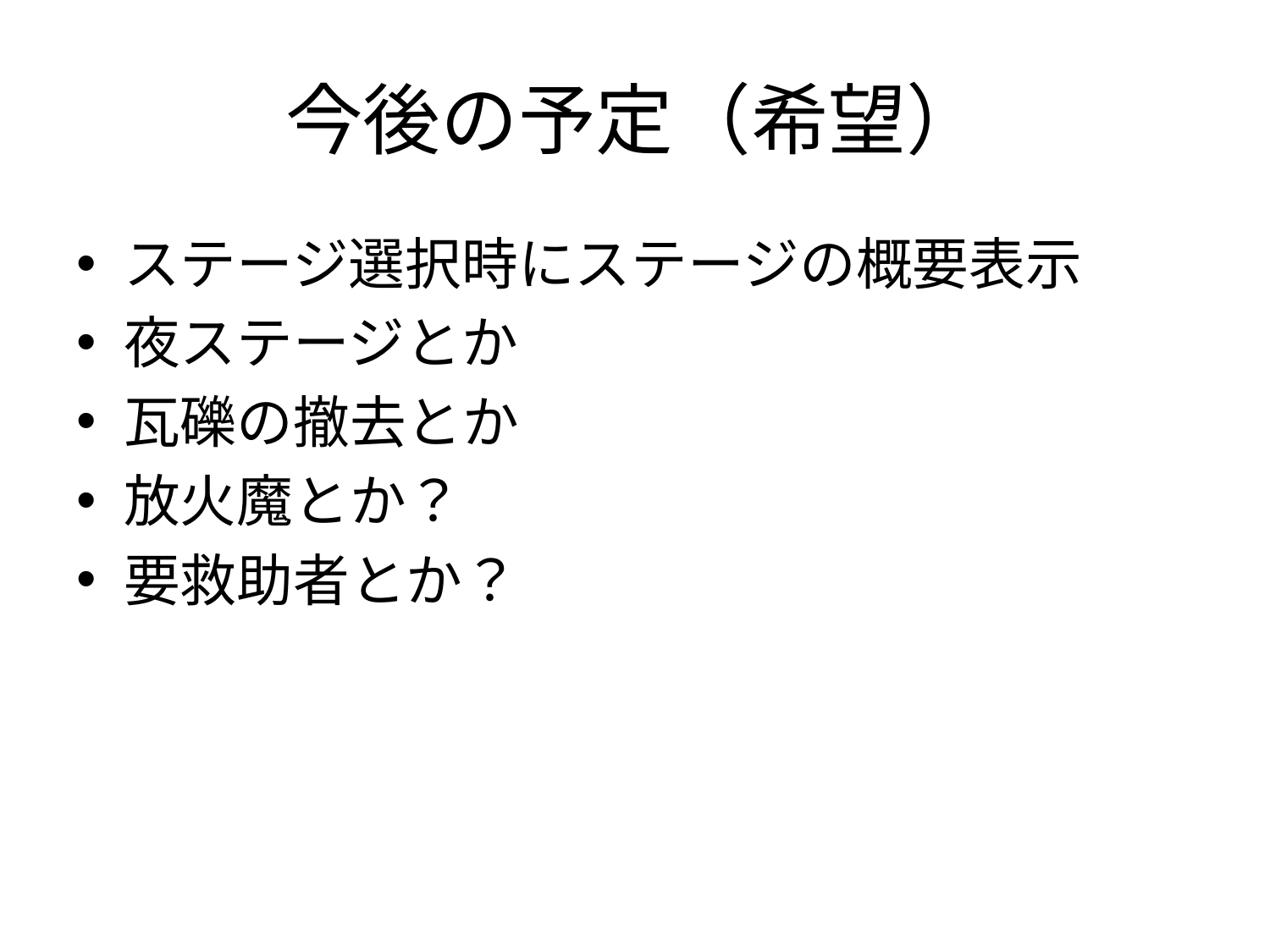

# 今後の予定（希望）
ステージ選択時にステージの概要表示
夜ステージとか
瓦礫の撤去とか
放火魔とか？
要救助者とか？